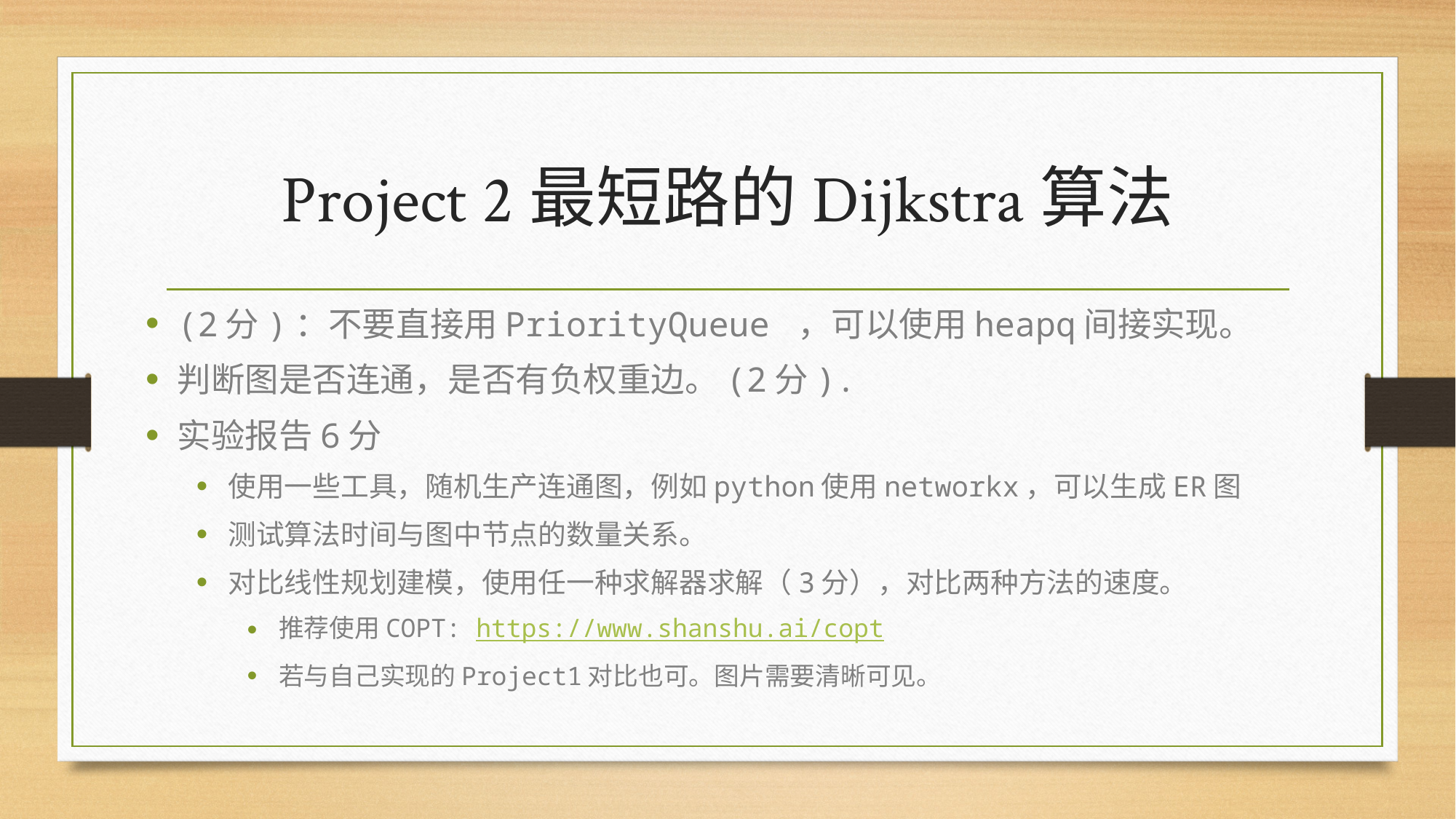

# Project 2最短路的Dijkstra算法
(2分)：不要直接用PriorityQueue ，可以使用heapq间接实现。
判断图是否连通，是否有负权重边。(2分).
实验报告6分
使用一些工具，随机生产连通图，例如python使用networkx，可以生成ER图
测试算法时间与图中节点的数量关系。
对比线性规划建模，使用任一种求解器求解（3分），对比两种方法的速度。
推荐使用COPT: https://www.shanshu.ai/copt
若与自己实现的Project1对比也可。图片需要清晰可见。